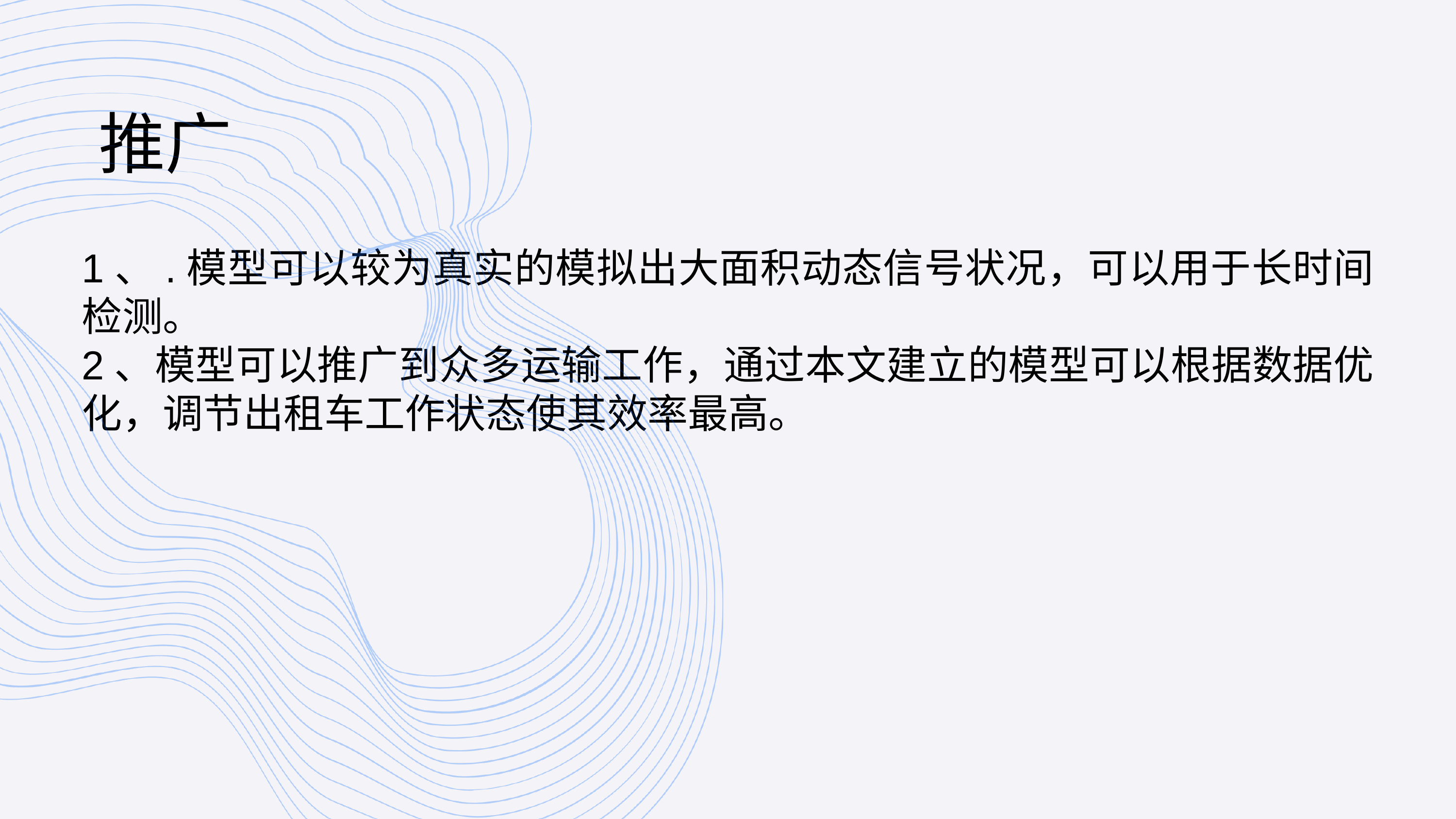

推广
1、.模型可以较为真实的模拟出大面积动态信号状况，可以用于长时间检测。
2、模型可以推广到众多运输工作，通过本文建立的模型可以根据数据优化，调节出租车工作状态使其效率最高。